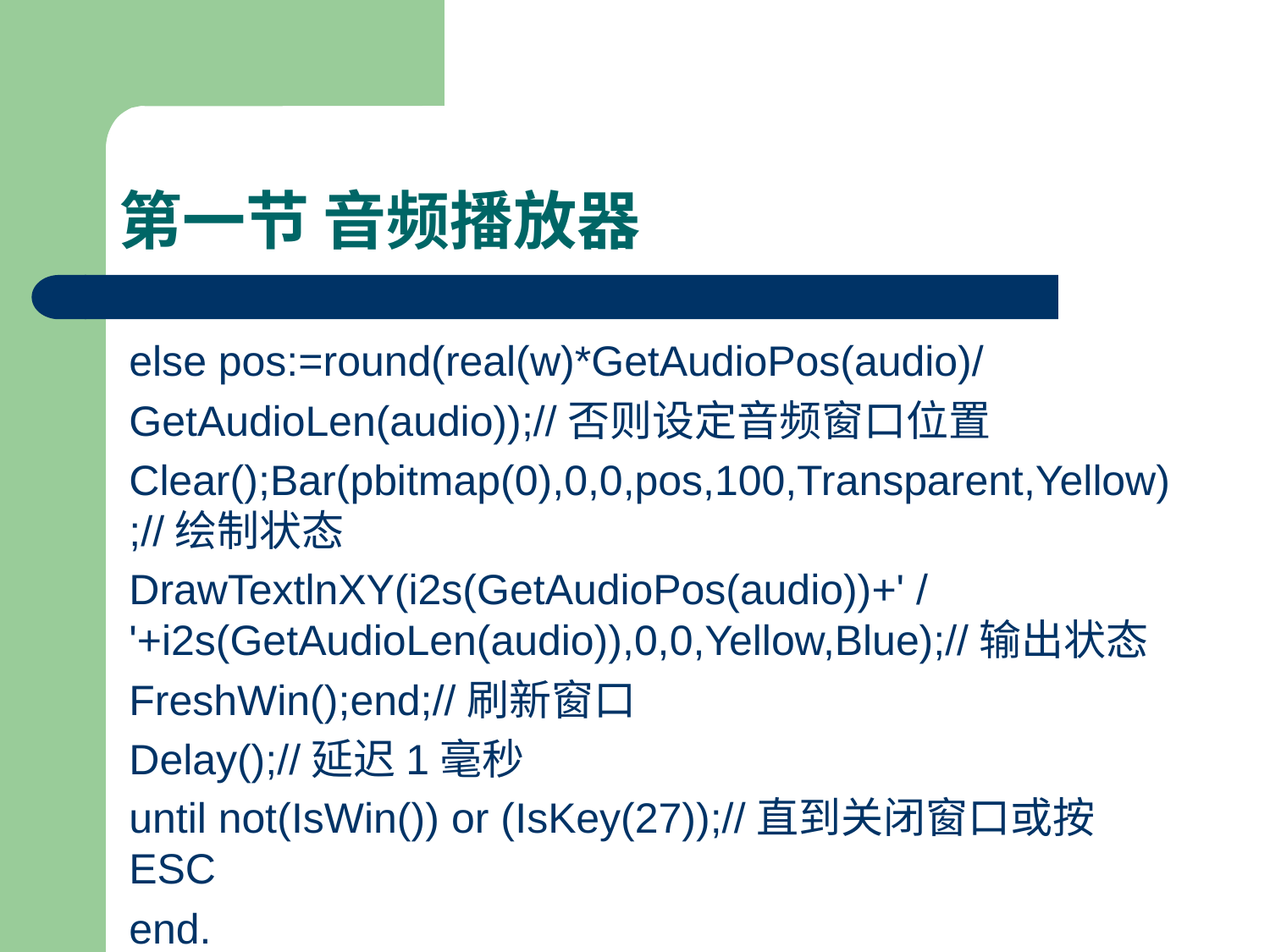

# 第一节 音频播放器
else pos:=round(real(w)*GetAudioPos(audio)/
GetAudioLen(audio));//否则设定音频窗口位置
Clear();Bar(pbitmap(0),0,0,pos,100,Transparent,Yellow);//绘制状态
DrawTextlnXY(i2s(GetAudioPos(audio))+' / '+i2s(GetAudioLen(audio)),0,0,Yellow,Blue);//输出状态
FreshWin();end;//刷新窗口
Delay();//延迟1毫秒
until not(IsWin()) or (IsKey(27));//直到关闭窗口或按ESC
end.